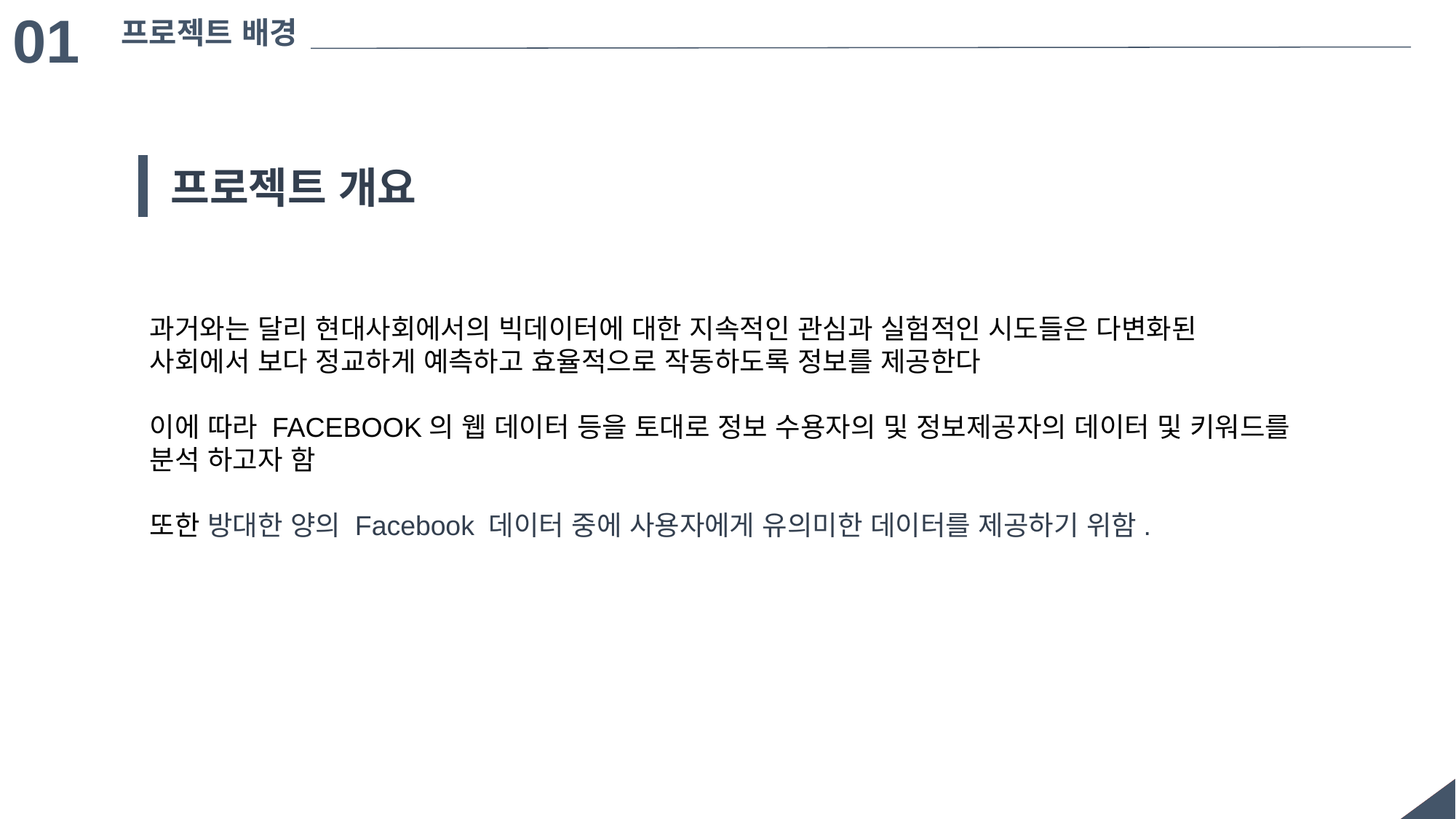

01
프로젝트 배경

프로젝트 개요
과거와는 달리 현대사회에서의 빅데이터에 대한 지속적인 관심과 실험적인 시도들은 다변화된
사회에서 보다 정교하게 예측하고 효율적으로 작동하도록 정보를 제공한다

이에 따라 FACEBOOK의 웹 데이터 등을 토대로 정보 수용자의 및 정보제공자의 데이터 및 키워드를
분석 하고자 함

또한 방대한 양의 Facebook 데이터 중에 사용자에게 유의미한 데이터를 제공하기 위함.